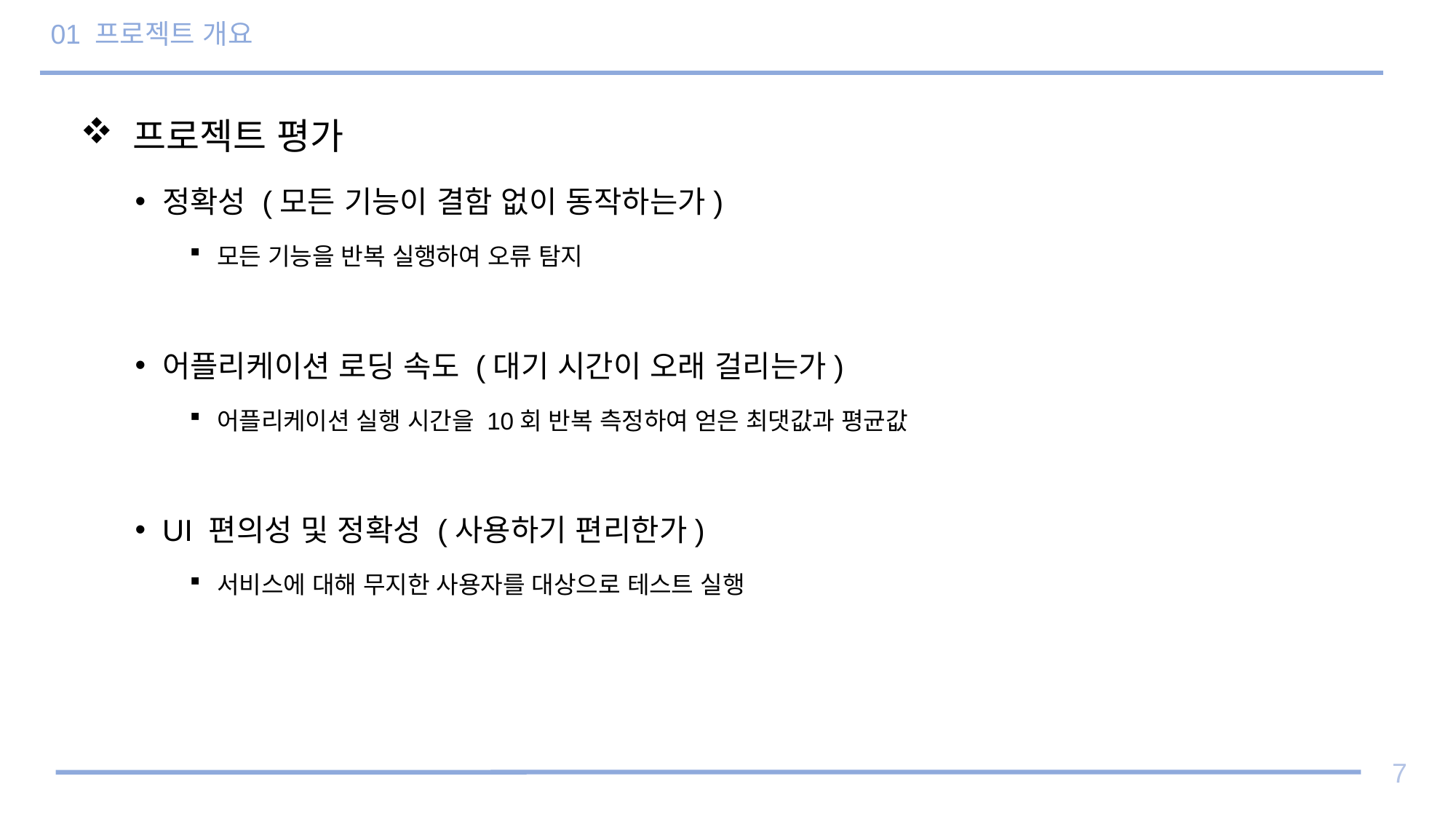

# 01 프로젝트 개요
 프로젝트 평가
정확성 (모든 기능이 결함 없이 동작하는가)
모든 기능을 반복 실행하여 오류 탐지

어플리케이션 로딩 속도 (대기 시간이 오래 걸리는가)
어플리케이션 실행 시간을 10회 반복 측정하여 얻은 최댓값과 평균값

UI 편의성 및 정확성 (사용하기 편리한가)
서비스에 대해 무지한 사용자를 대상으로 테스트 실행
7